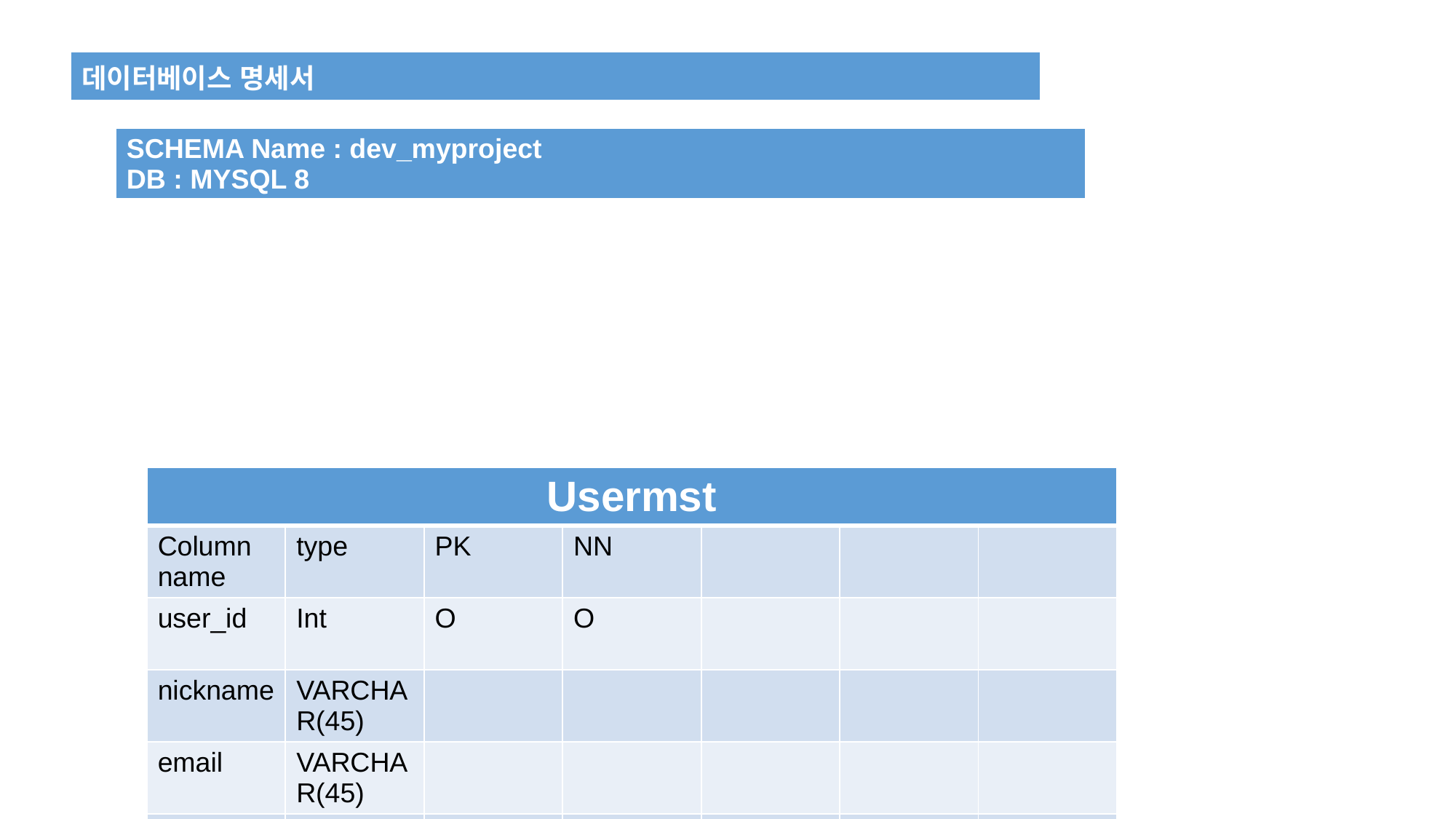

| 데이터베이스 명세서 |
| --- |
| SCHEMA Name : dev\_myproject DB : MYSQL 8 |
| --- |
#

| Usermst |  |  |  |  |  |  |
| --- | --- | --- | --- | --- | --- | --- |
| Column name | type | PK | NN |  |  |  |
| user\_id | Int | O | O |  |  |  |
| nickname | VARCHAR(45) |  |  |  |  |  |
| email | VARCHAR(45) |  |  |  |  |  |
| Profile\_image\_url | VARCHAR(255) |  |  |  |  |  |